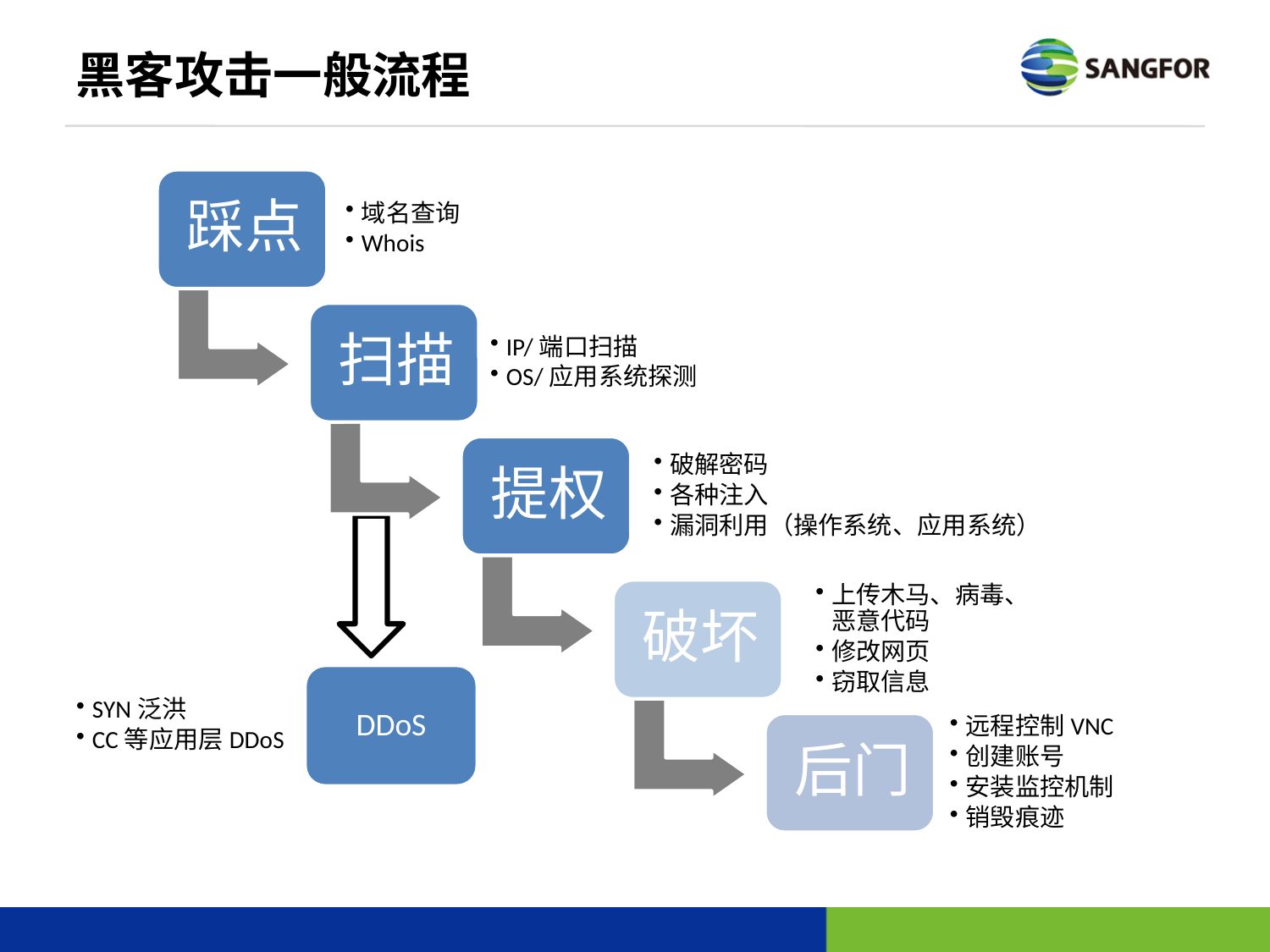

# 黑客攻击一般流程
踩点
域名查询
Whois
扫描
IP/端口扫描
OS/应用系统探测
提权
破解密码
各种注入
漏洞利用（操作系统、应用系统）
破坏
上传木马、病毒、恶意代码
修改网页
窃取信息
后门
远程控制VNC
创建账号
安装监控机制
销毁痕迹

DDoS

SYN泛洪
CC等应用层DDoS